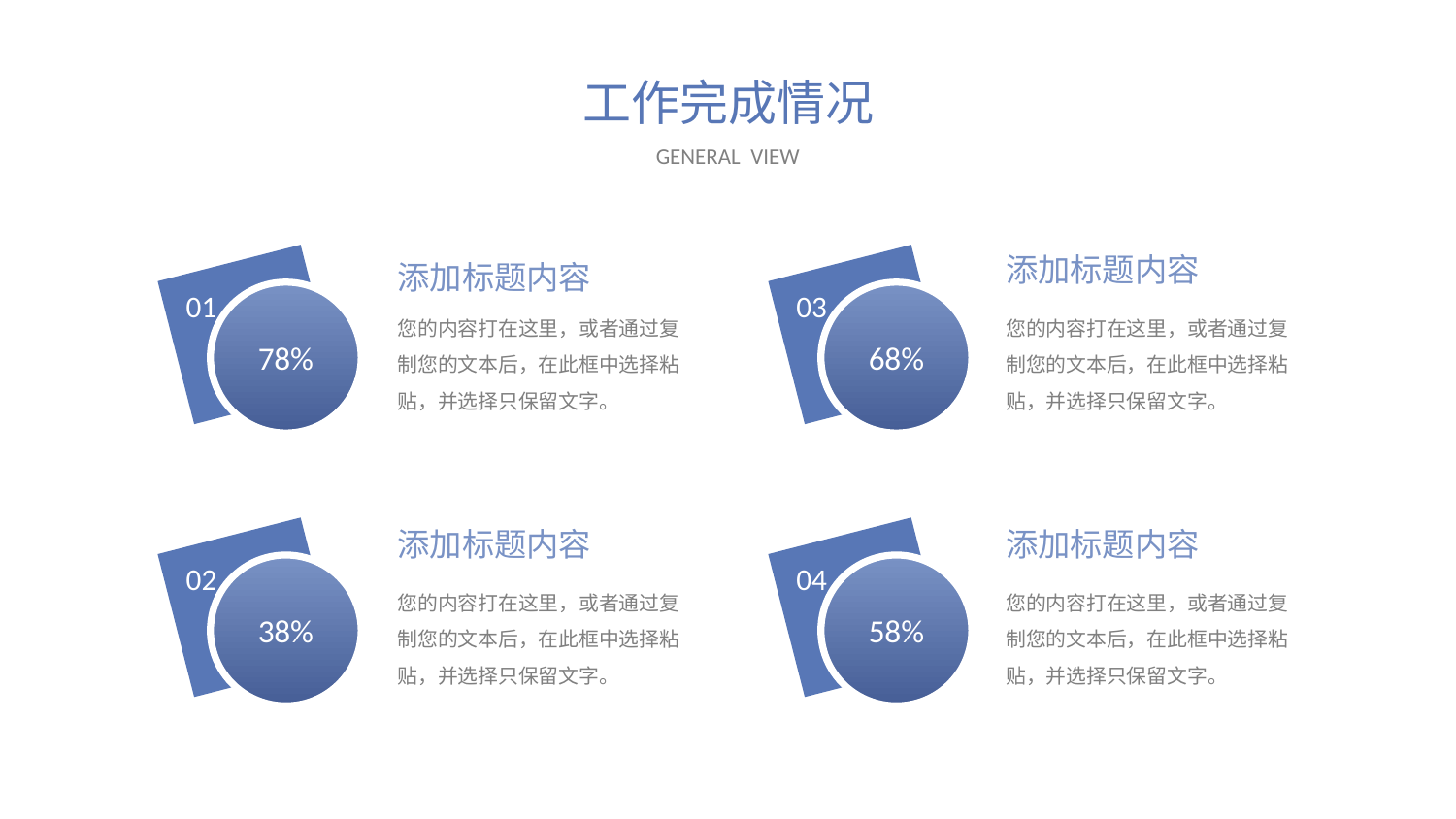

工作完成情况
GENERAL  VIEW
添加标题内容
添加标题内容

01

03
78%
68%
您的内容打在这里，或者通过复制您的文本后，在此框中选择粘贴，并选择只保留文字。
您的内容打在这里，或者通过复制您的文本后，在此框中选择粘贴，并选择只保留文字。
添加标题内容
添加标题内容

02

04
38%
58%
您的内容打在这里，或者通过复制您的文本后，在此框中选择粘贴，并选择只保留文字。
您的内容打在这里，或者通过复制您的文本后，在此框中选择粘贴，并选择只保留文字。